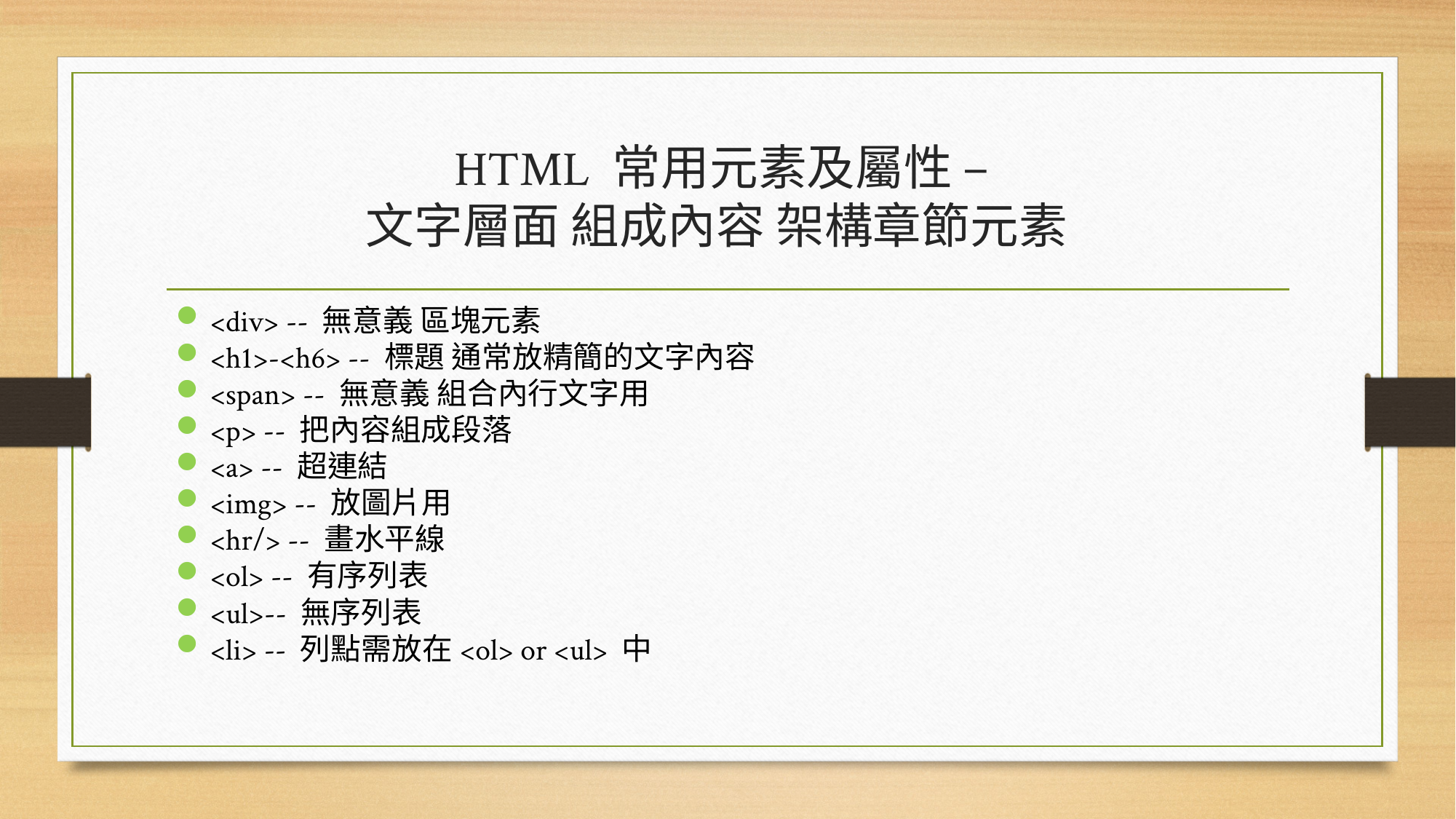

# HTML 常用元素及屬性 – 文字層面 組成內容 架構章節元素
<div> -- 無意義 區塊元素
<h1>-<h6> -- 標題 通常放精簡的文字內容
<span> -- 無意義 組合內行文字用
<p> -- 把內容組成段落
<a> -- 超連結
<img> -- 放圖片用
<hr/> -- 畫水平線
<ol> -- 有序列表
<ul>-- 無序列表
<li> -- 列點需放在<ol> or <ul> 中